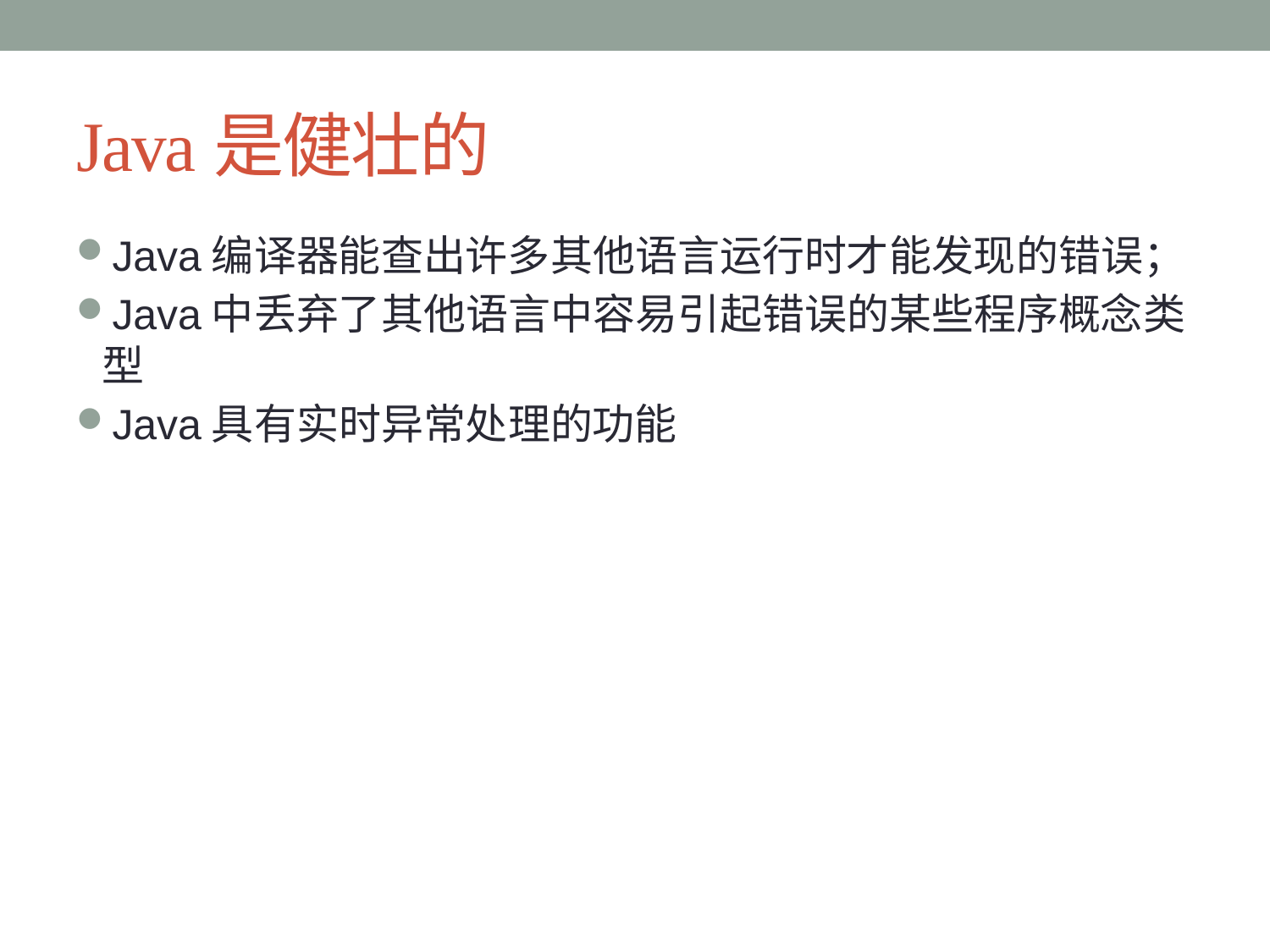

# Java是健壮的
Java编译器能查出许多其他语言运行时才能发现的错误；
Java中丢弃了其他语言中容易引起错误的某些程序概念类型
Java具有实时异常处理的功能